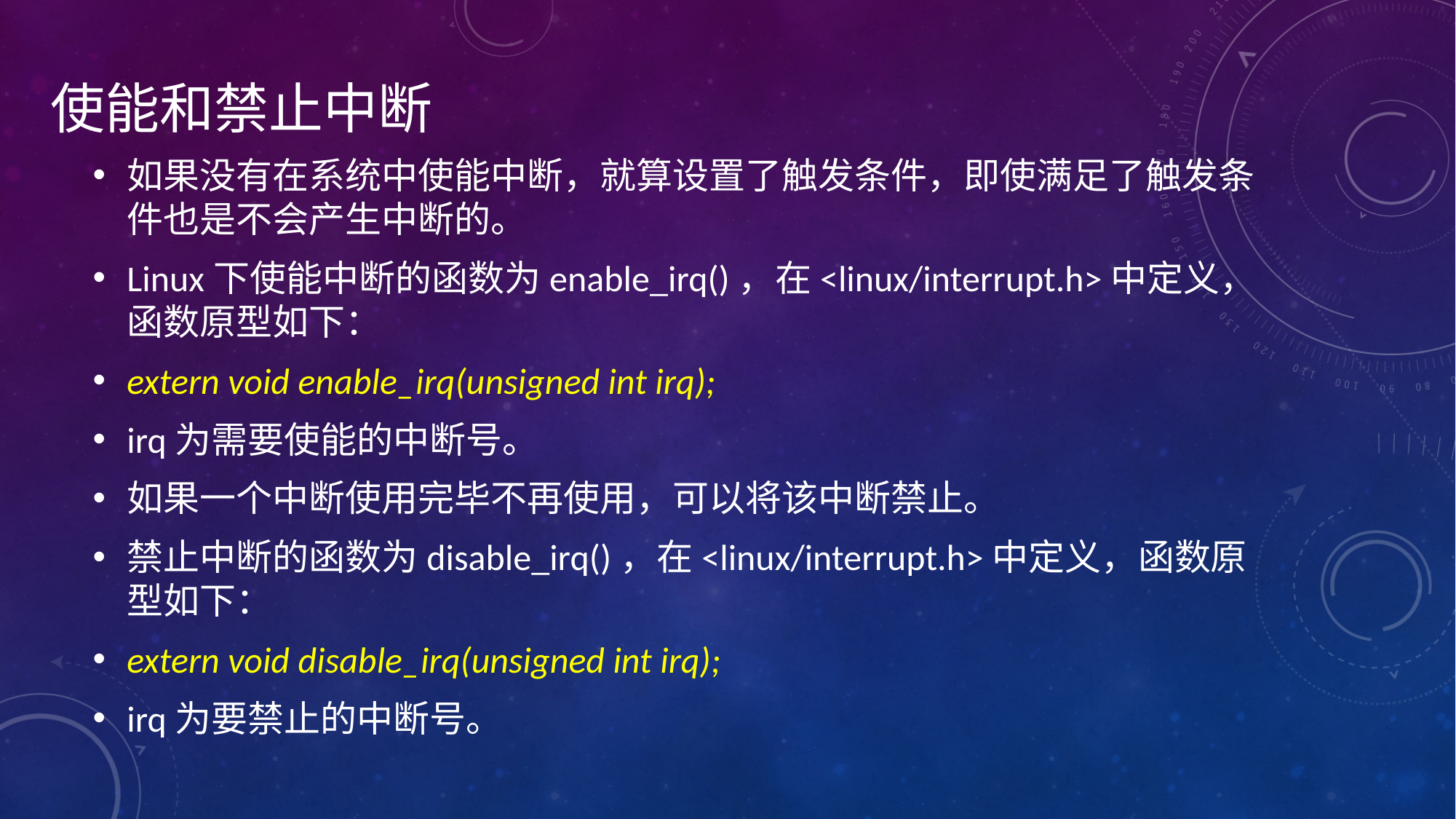

# 使能和禁止中断
如果没有在系统中使能中断，就算设置了触发条件，即使满足了触发条件也是不会产生中断的。
Linux下使能中断的函数为enable_irq()，在<linux/interrupt.h>中定义，函数原型如下：
extern void enable_irq(unsigned int irq);
irq为需要使能的中断号。
如果一个中断使用完毕不再使用，可以将该中断禁止。
禁止中断的函数为disable_irq()，在<linux/interrupt.h>中定义，函数原型如下：
extern void disable_irq(unsigned int irq);
irq为要禁止的中断号。